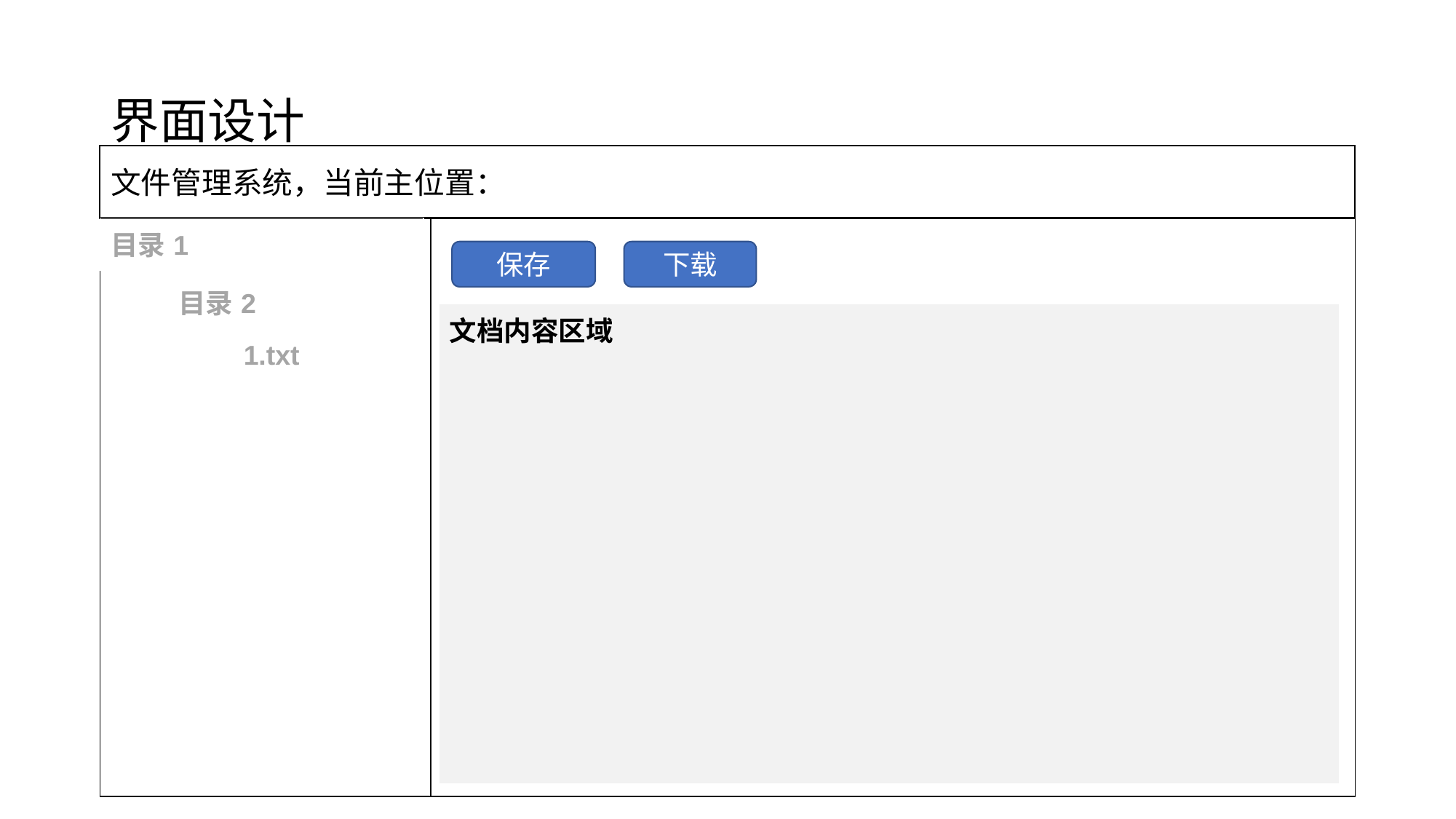

# 界面设计
文件管理系统，当前主位置：
|  |  |
| --- | --- |
| 目录1 |
| --- |
保存
下载
| 目录2 |
| --- |
| 文档内容区域 |
| --- |
| 1.txt |
| --- |